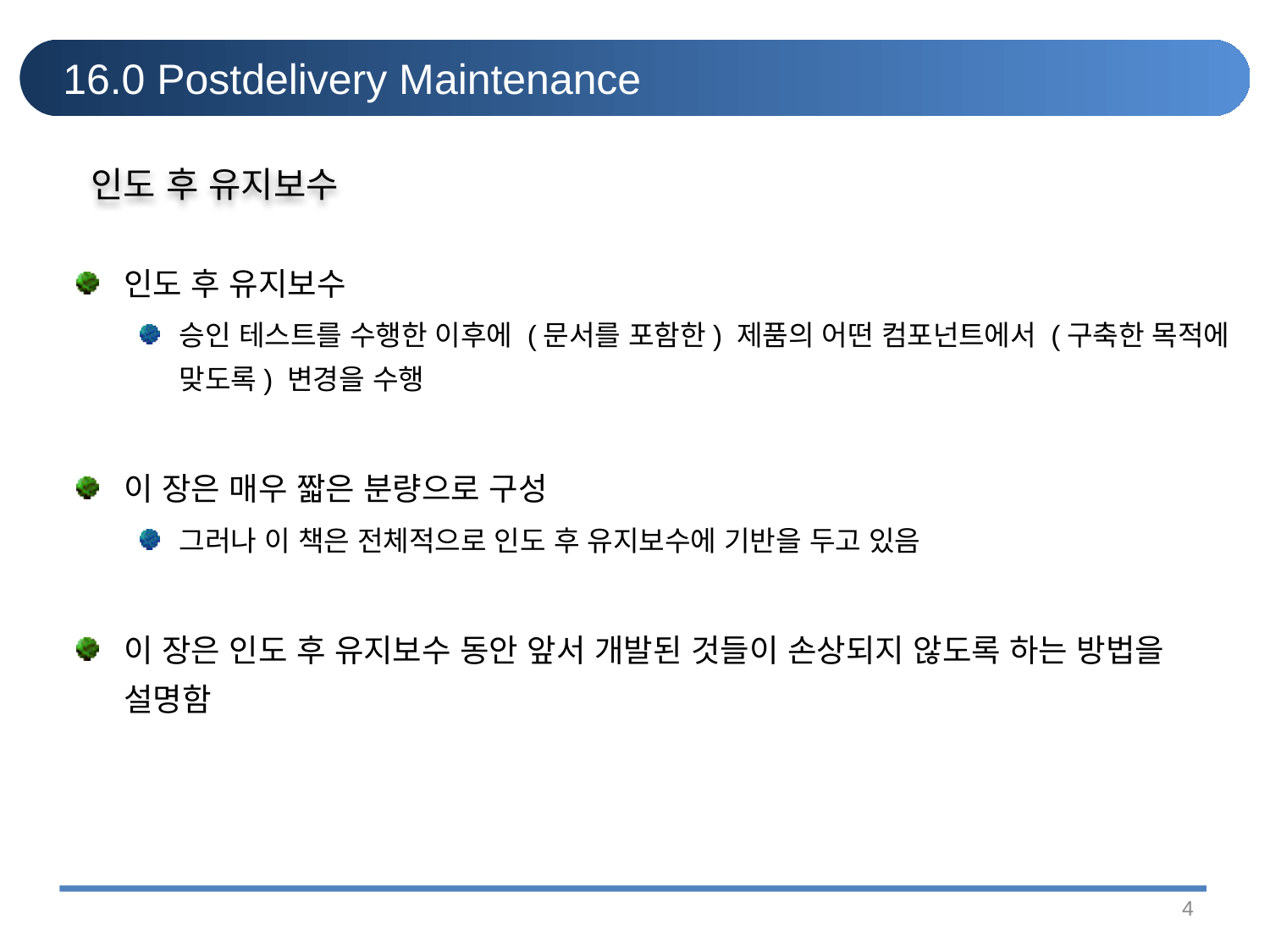

# 16.0 Postdelivery Maintenance
인도 후 유지보수
인도 후 유지보수
승인 테스트를 수행한 이후에 (문서를 포함한) 제품의 어떤 컴포넌트에서 (구축한 목적에 맞도록) 변경을 수행

이 장은 매우 짧은 분량으로 구성
그러나 이 책은 전체적으로 인도 후 유지보수에 기반을 두고 있음

이 장은 인도 후 유지보수 동안 앞서 개발된 것들이 손상되지 않도록 하는 방법을 설명함

4